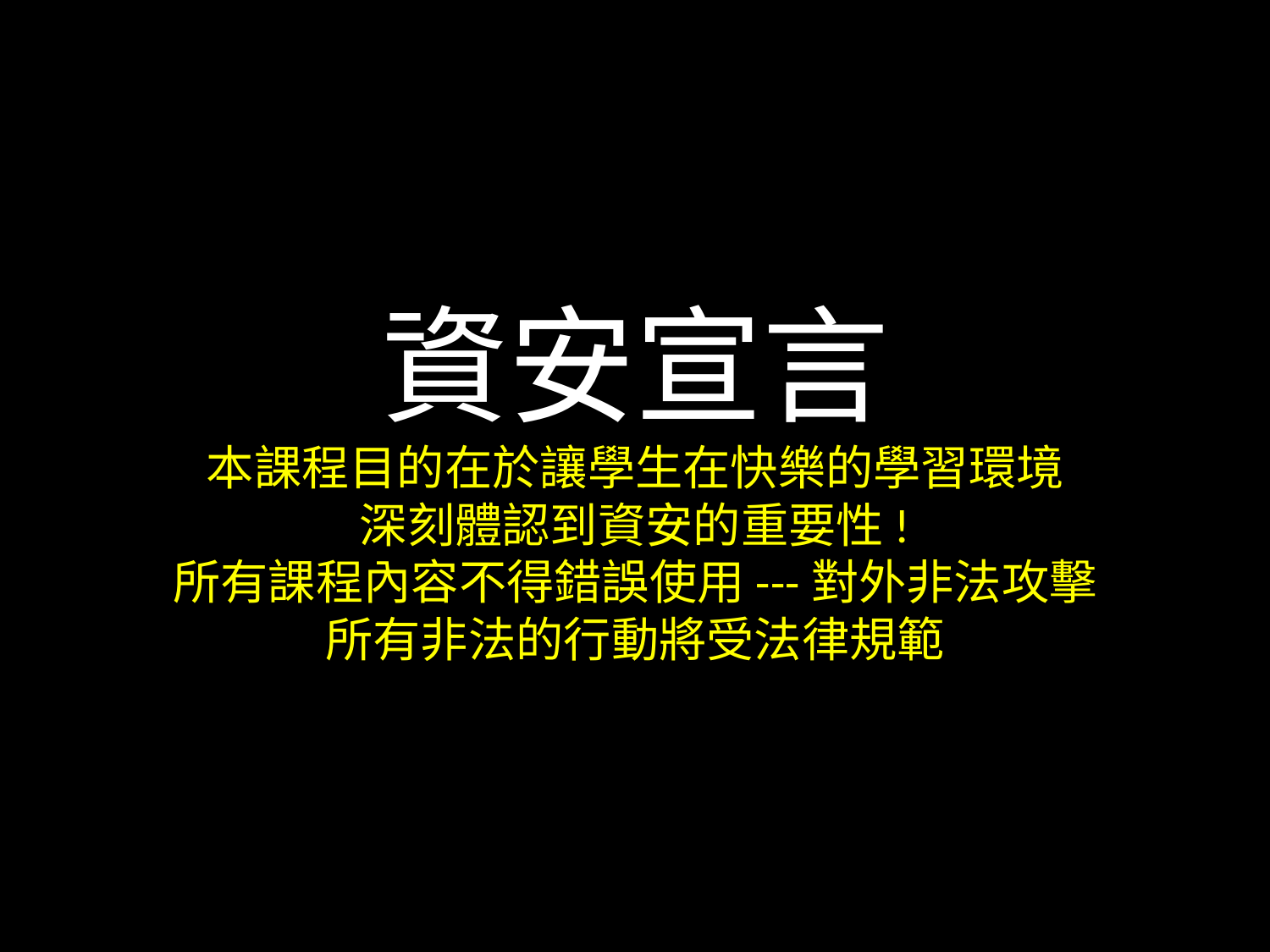

資安宣言
本課程目的在於讓學生在快樂的學習環境
深刻體認到資安的重要性!
所有課程內容不得錯誤使用---對外非法攻擊
所有非法的行動將受法律規範
#